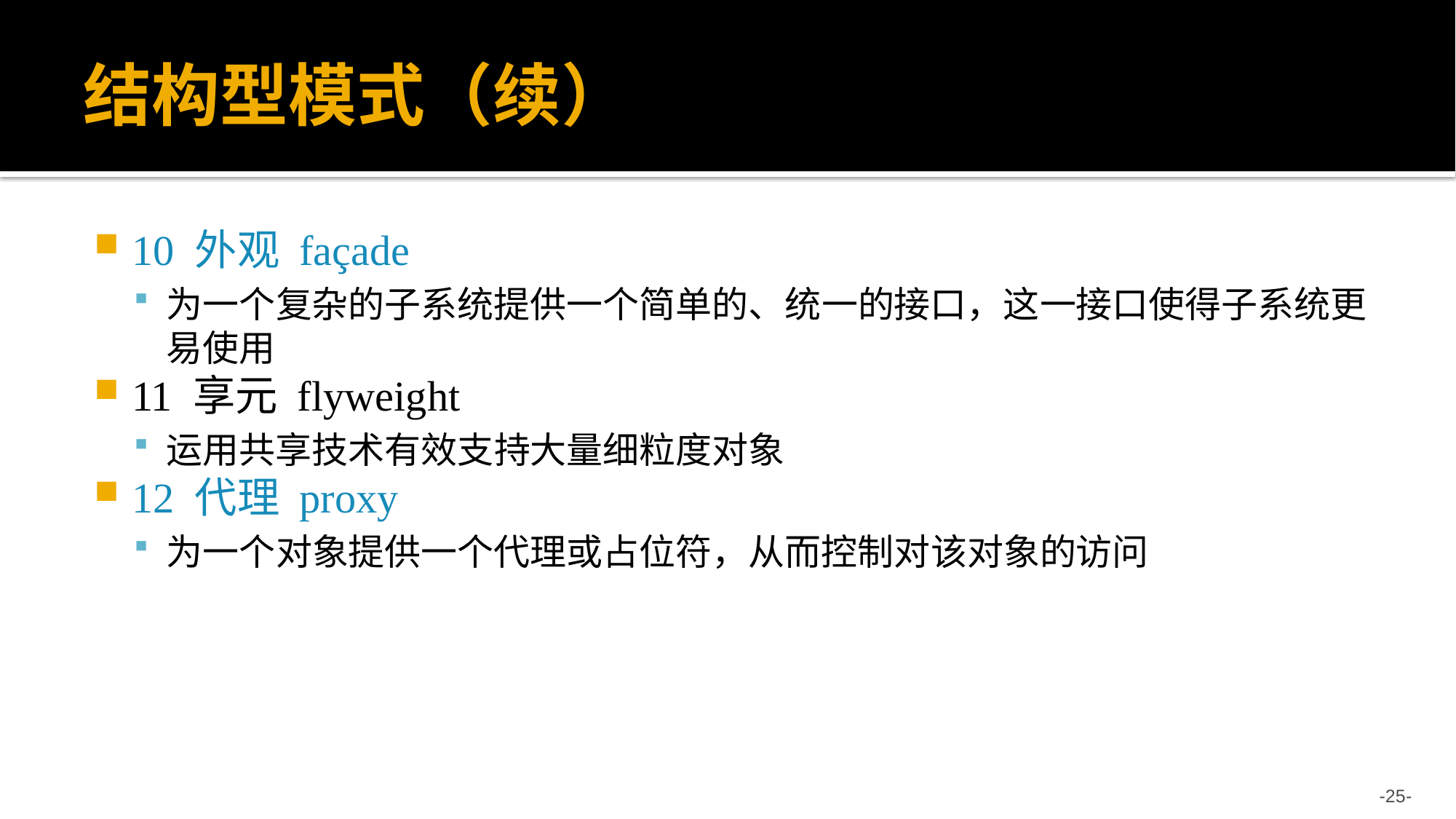

# 结构型模式（续）
10 外观 façade
为一个复杂的子系统提供一个简单的、统一的接口，这一接口使得子系统更易使用
11 享元 flyweight
运用共享技术有效支持大量细粒度对象
12 代理 proxy
为一个对象提供一个代理或占位符，从而控制对该对象的访问

-25-